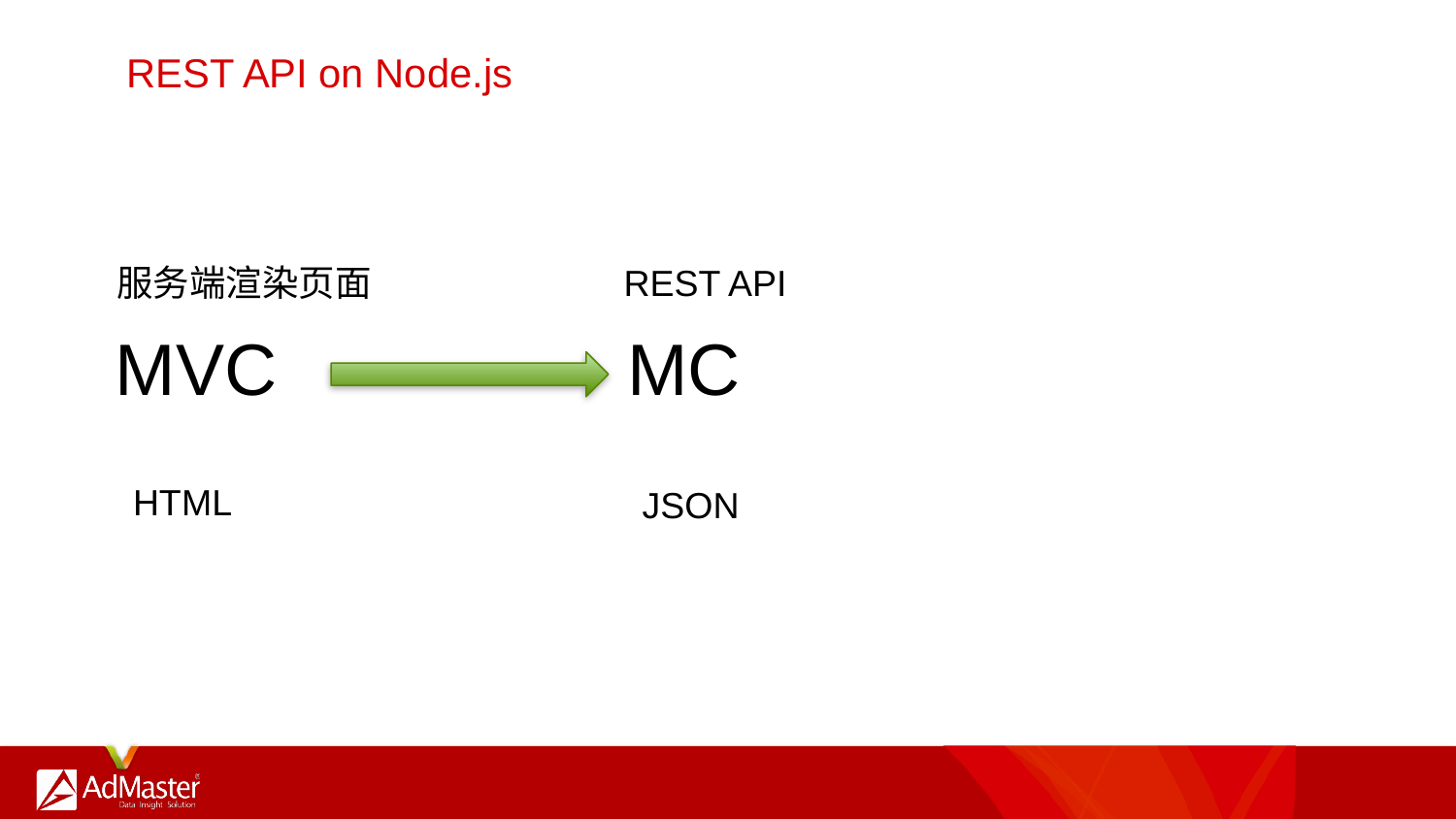

# REST API on Node.js
服务端渲染页面
REST API
MVC
MC

HTML
JSON